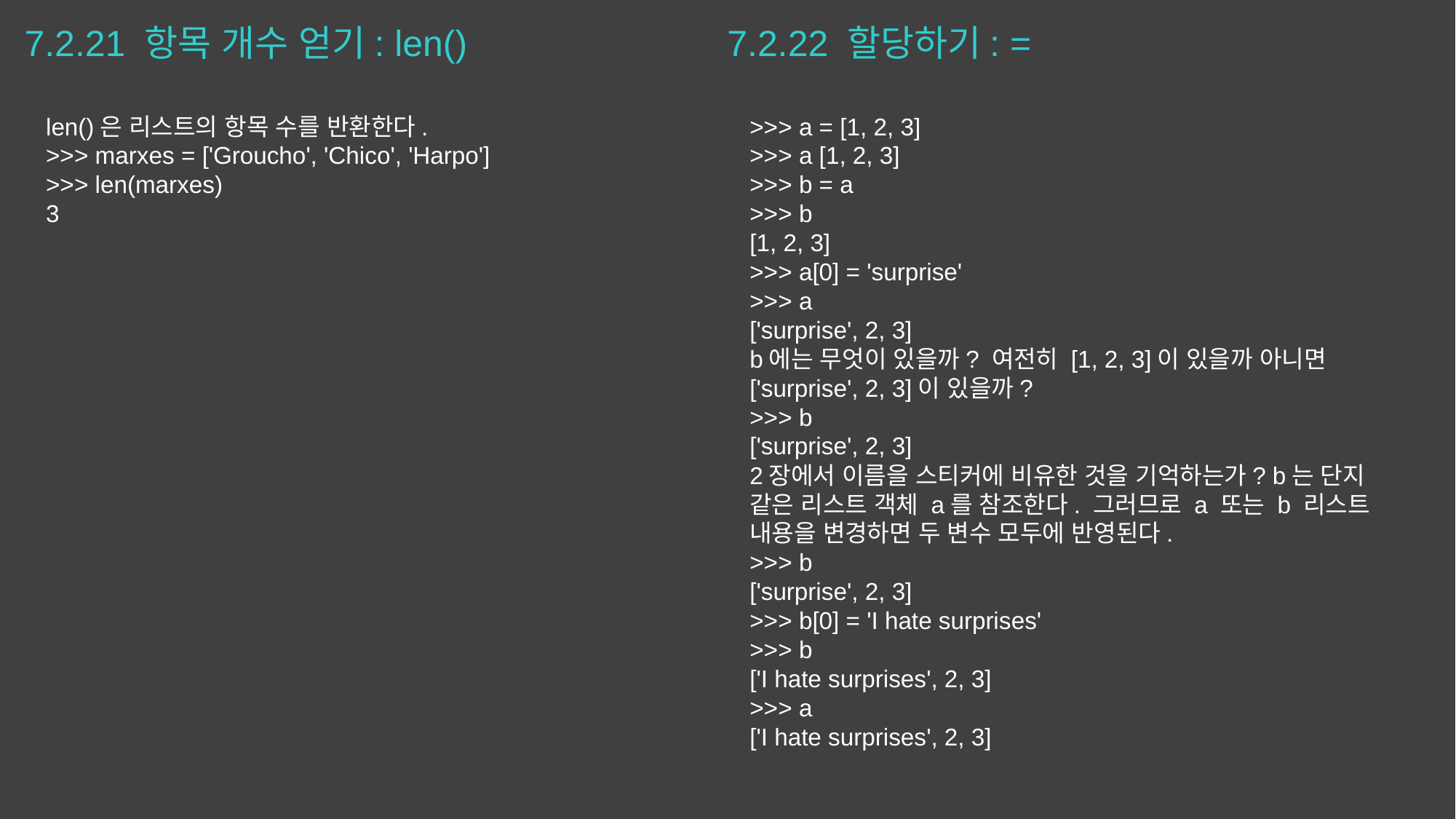

# 7.2.21 항목 개수 얻기: len()
7.2.22 할당하기: =
len()은 리스트의 항목 수를 반환한다.
>>> marxes = ['Groucho', 'Chico', 'Harpo']
>>> len(marxes)
3
>>> a = [1, 2, 3]
>>> a [1, 2, 3]
>>> b = a
>>> b
[1, 2, 3]
>>> a[0] = 'surprise'
>>> a
['surprise', 2, 3]
b에는 무엇이 있을까? 여전히 [1, 2, 3]이 있을까 아니면 ['surprise', 2, 3]이 있을까?
>>> b
['surprise', 2, 3]
2장에서 이름을 스티커에 비유한 것을 기억하는가? b는 단지 같은 리스트 객체 a를 참조한다. 그러므로 a 또는 b 리스트 내용을 변경하면 두 변수 모두에 반영된다.
>>> b
['surprise', 2, 3]
>>> b[0] = 'I hate surprises'
>>> b
['I hate surprises', 2, 3]
>>> a
['I hate surprises', 2, 3]